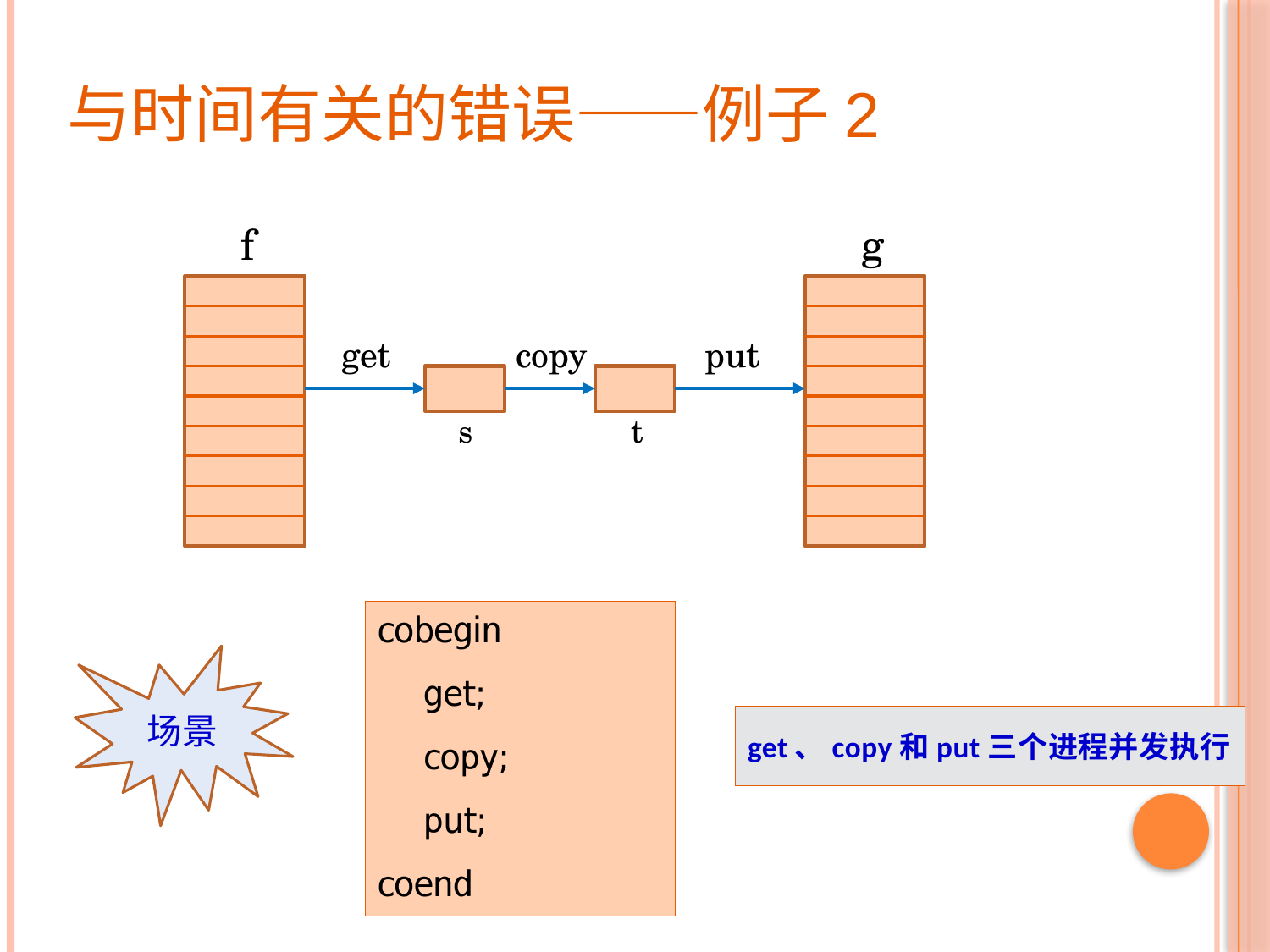

# 与时间有关的错误——例子2
f
g

get
copy
put

t
s
cobegin
    get;
    copy;
    put;
coend
场景
get、copy和put三个进程并发执行